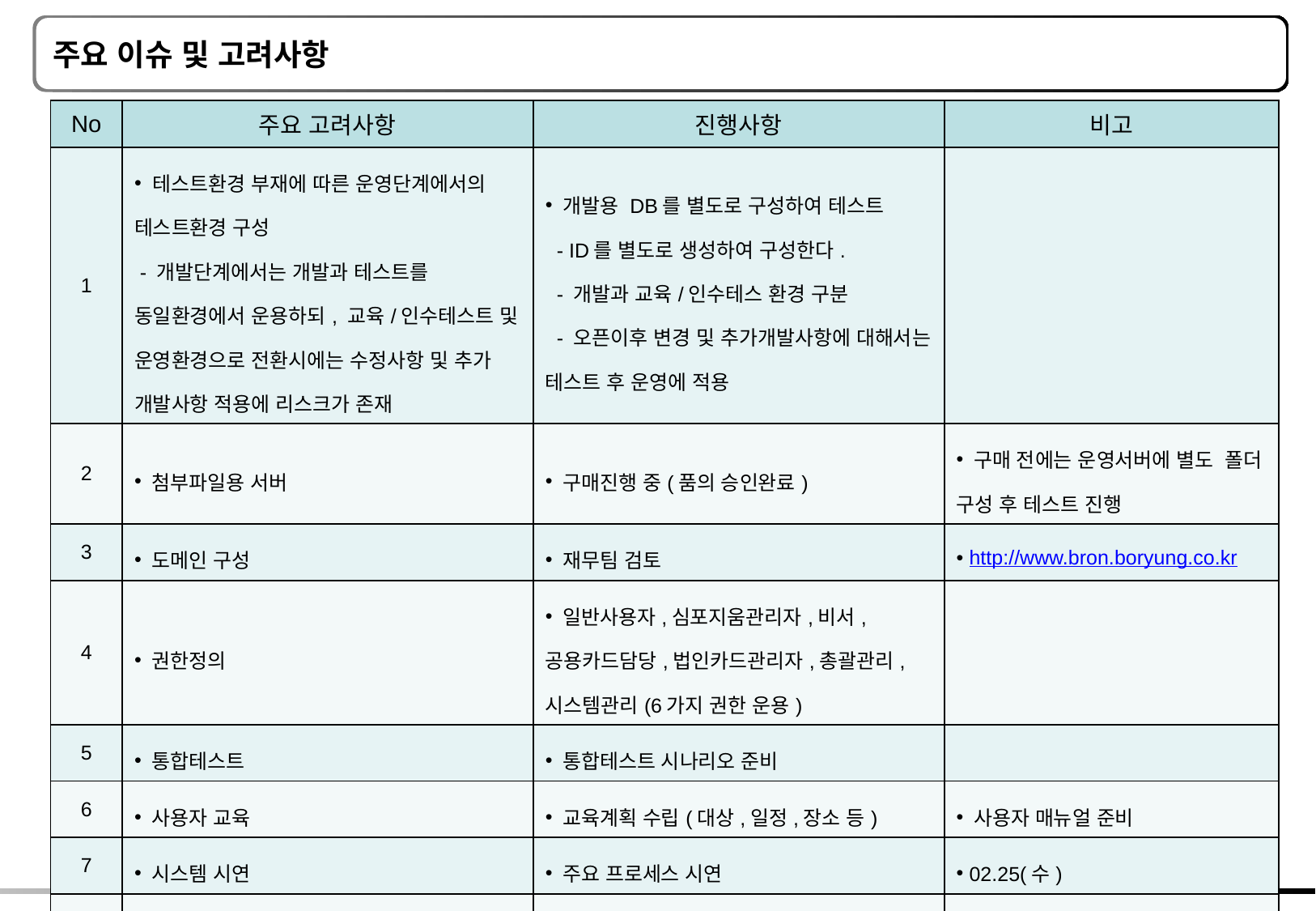

주요 이슈 및 고려사항
| No | 주요 고려사항 | 진행사항 | 비고 |
| --- | --- | --- | --- |
| 1 | 테스트환경 부재에 따른 운영단계에서의 테스트환경 구성 - 개발단계에서는 개발과 테스트를 동일환경에서 운용하되, 교육/인수테스트 및 운영환경으로 전환시에는 수정사항 및 추가 개발사항 적용에 리스크가 존재 | 개발용 DB를 별도로 구성하여 테스트 - ID를 별도로 생성하여 구성한다. - 개발과 교육/인수테스 환경 구분 - 오픈이후 변경 및 추가개발사항에 대해서는 테스트 후 운영에 적용 |  |
| 2 | 첨부파일용 서버 | 구매진행 중(품의 승인완료) | 구매 전에는 운영서버에 별도 폴더 구성 후 테스트 진행 |
| 3 | 도메인 구성 | 재무팀 검토 | http://www.bron.boryung.co.kr |
| 4 | 권한정의 | 일반사용자,심포지움관리자,비서,공용카드담당,법인카드관리자,총괄관리,시스템관리(6가지 권한 운용) |  |
| 5 | 통합테스트 | 통합테스트 시나리오 준비 |  |
| 6 | 사용자 교육 | 교육계획 수립(대상,일정,장소 등) | 사용자 매뉴얼 준비 |
| 7 | 시스템 시연 | 주요 프로세스 시연 | 02.25(수) |
| 8 | 추가 요구사항 | 준법경영팀 1차 결재시 ‘예산별도계정’ 필드정보 추가 및 ERP I/F | 오픈 전 구현 |